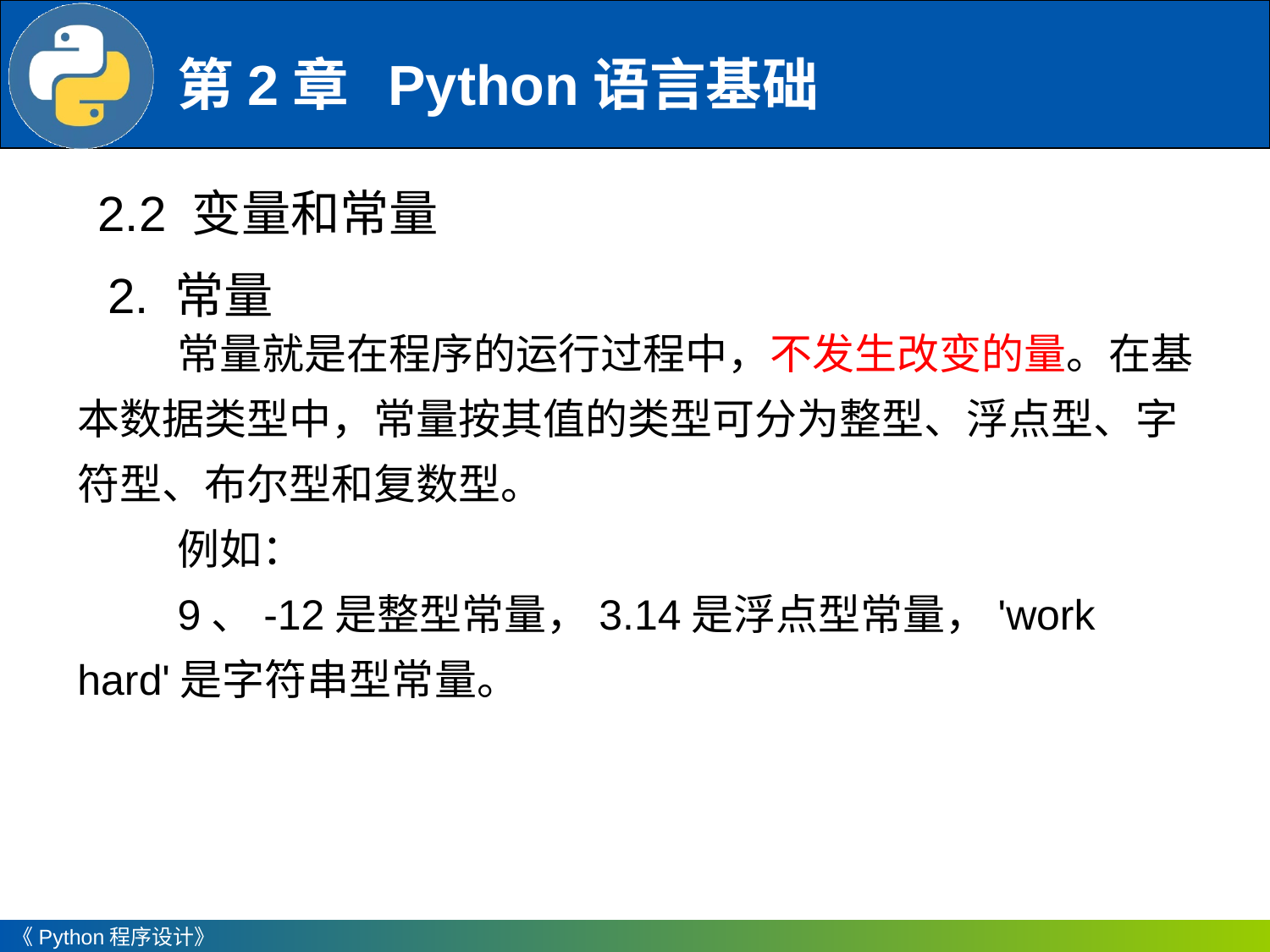

2.2 变量和常量
2. 常量
常量就是在程序的运行过程中，不发生改变的量。在基本数据类型中，常量按其值的类型可分为整型、浮点型、字符型、布尔型和复数型。
例如：
9、-12是整型常量，3.14是浮点型常量，'work hard'是字符串型常量。